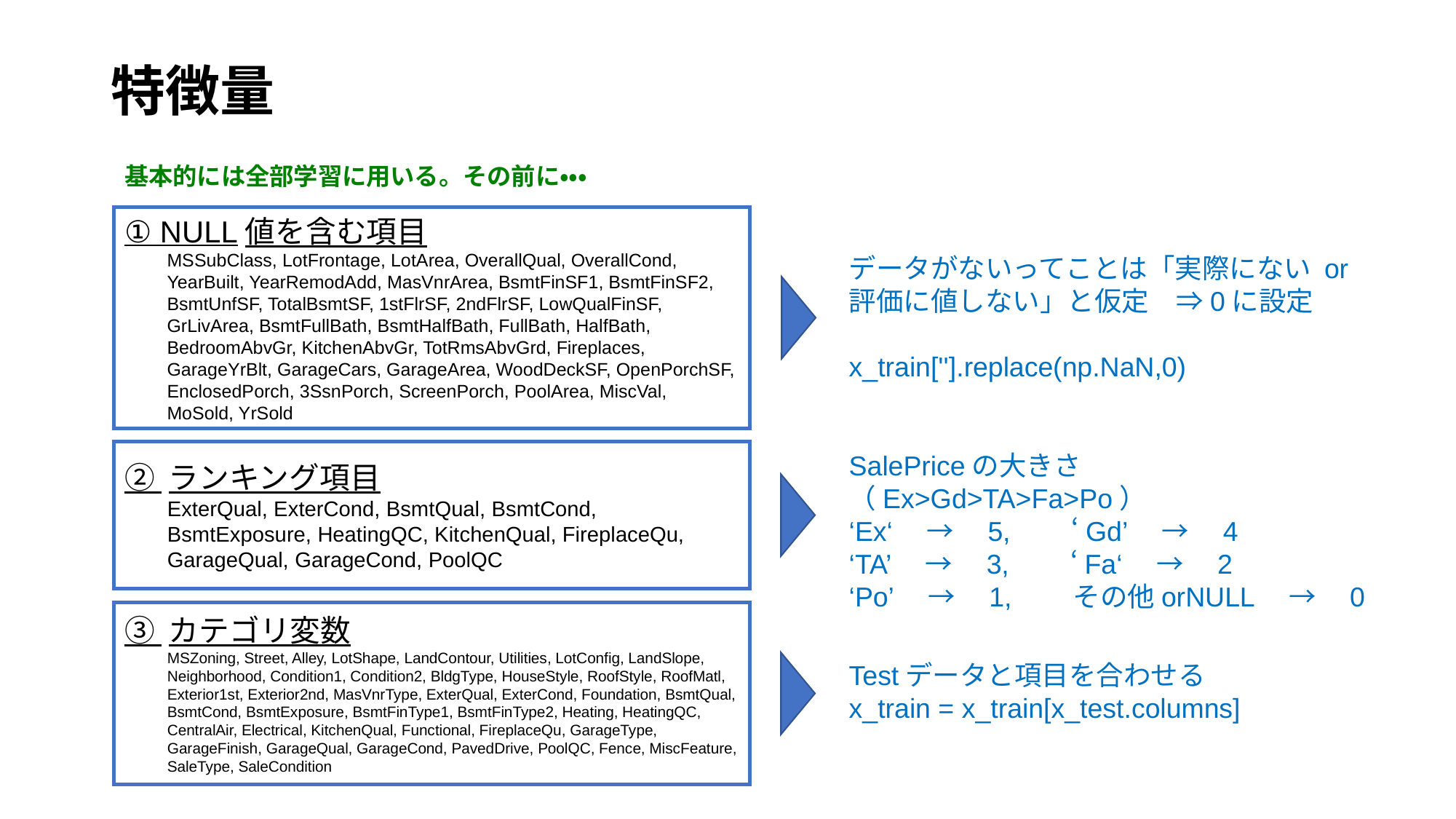

# 特徴量
基本的には全部学習に用いる。その前に・・・
① NULL値を含む項目
MSSubClass, LotFrontage, LotArea, OverallQual, OverallCond, YearBuilt, YearRemodAdd, MasVnrArea, BsmtFinSF1, BsmtFinSF2, BsmtUnfSF, TotalBsmtSF, 1stFlrSF, 2ndFlrSF, LowQualFinSF, GrLivArea, BsmtFullBath, BsmtHalfBath, FullBath, HalfBath, BedroomAbvGr, KitchenAbvGr, TotRmsAbvGrd, Fireplaces, GarageYrBlt, GarageCars, GarageArea, WoodDeckSF, OpenPorchSF, EnclosedPorch, 3SsnPorch, ScreenPorch, PoolArea, MiscVal, MoSold, YrSold
データがないってことは「実際にない or 評価に値しない」と仮定　⇒0に設定

x_train[''].replace(np.NaN,0)

② ランキング項目
ExterQual, ExterCond, BsmtQual, BsmtCond, BsmtExposure, HeatingQC, KitchenQual, FireplaceQu, GarageQual, GarageCond, PoolQC
SalePriceの大きさ（Ex>Gd>TA>Fa>Po）
‘Ex‘　→　5,　　‘Gd’　→　4
‘TA’　→　3,　　‘Fa‘　→　2
‘Po’　→　1,　　その他orNULL　→　0

③ カテゴリ変数
MSZoning, Street, Alley, LotShape, LandContour, Utilities, LotConfig, LandSlope, Neighborhood, Condition1, Condition2, BldgType, HouseStyle, RoofStyle, RoofMatl, Exterior1st, Exterior2nd, MasVnrType, ExterQual, ExterCond, Foundation, BsmtQual, BsmtCond, BsmtExposure, BsmtFinType1, BsmtFinType2, Heating, HeatingQC, CentralAir, Electrical, KitchenQual, Functional, FireplaceQu, GarageType, GarageFinish, GarageQual, GarageCond, PavedDrive, PoolQC, Fence, MiscFeature, SaleType, SaleCondition
Testデータと項目を合わせる
x_train = x_train[x_test.columns]